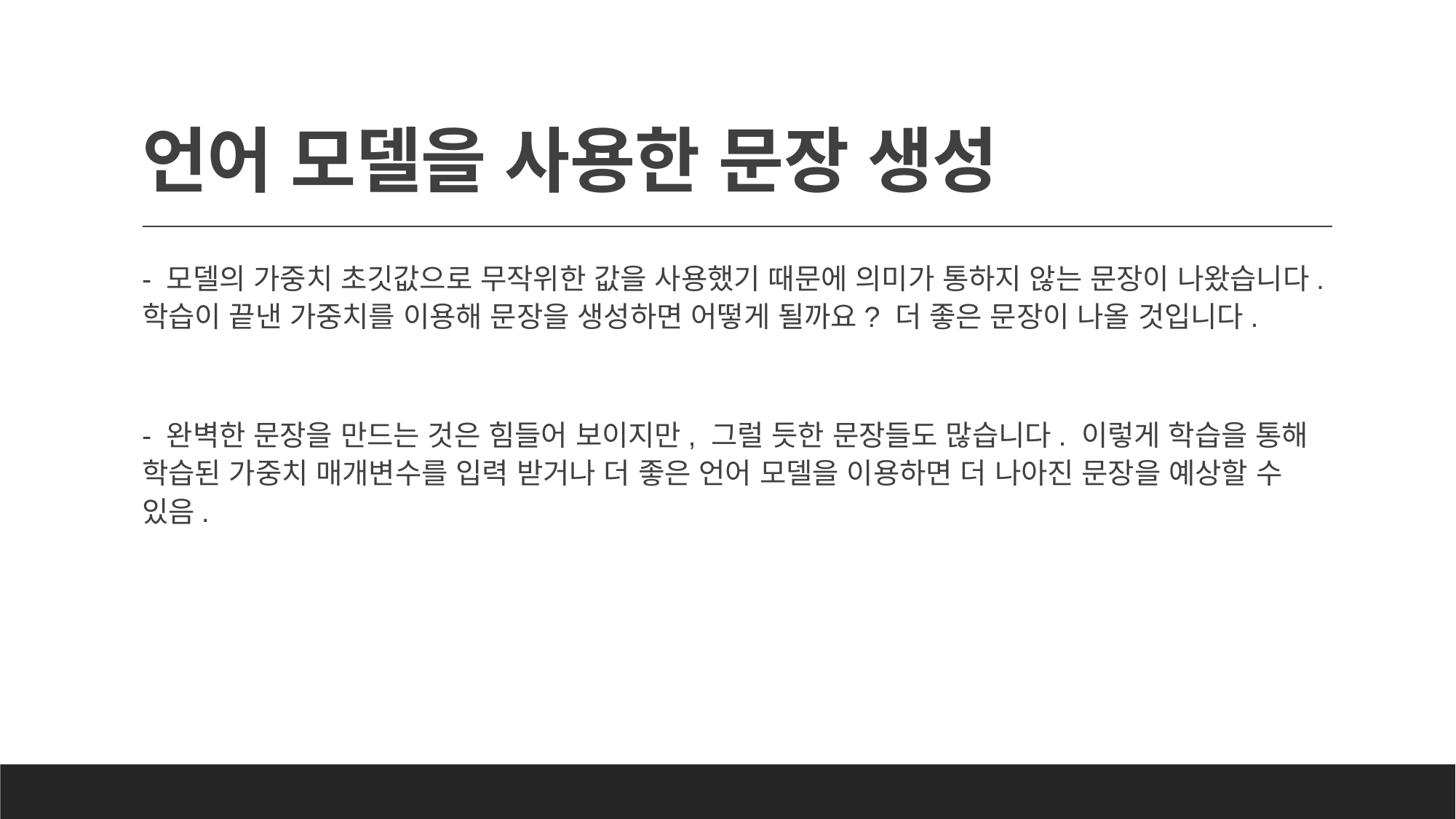

# 언어 모델을 사용한 문장 생성
- 모델의 가중치 초깃값으로 무작위한 값을 사용했기 때문에 의미가 통하지 않는 문장이 나왔습니다. 학습이 끝낸 가중치를 이용해 문장을 생성하면 어떻게 될까요? 더 좋은 문장이 나올 것입니다.

- 완벽한 문장을 만드는 것은 힘들어 보이지만, 그럴 듯한 문장들도 많습니다. 이렇게 학습을 통해 학습된 가중치 매개변수를 입력 받거나 더 좋은 언어 모델을 이용하면 더 나아진 문장을 예상할 수 있음.